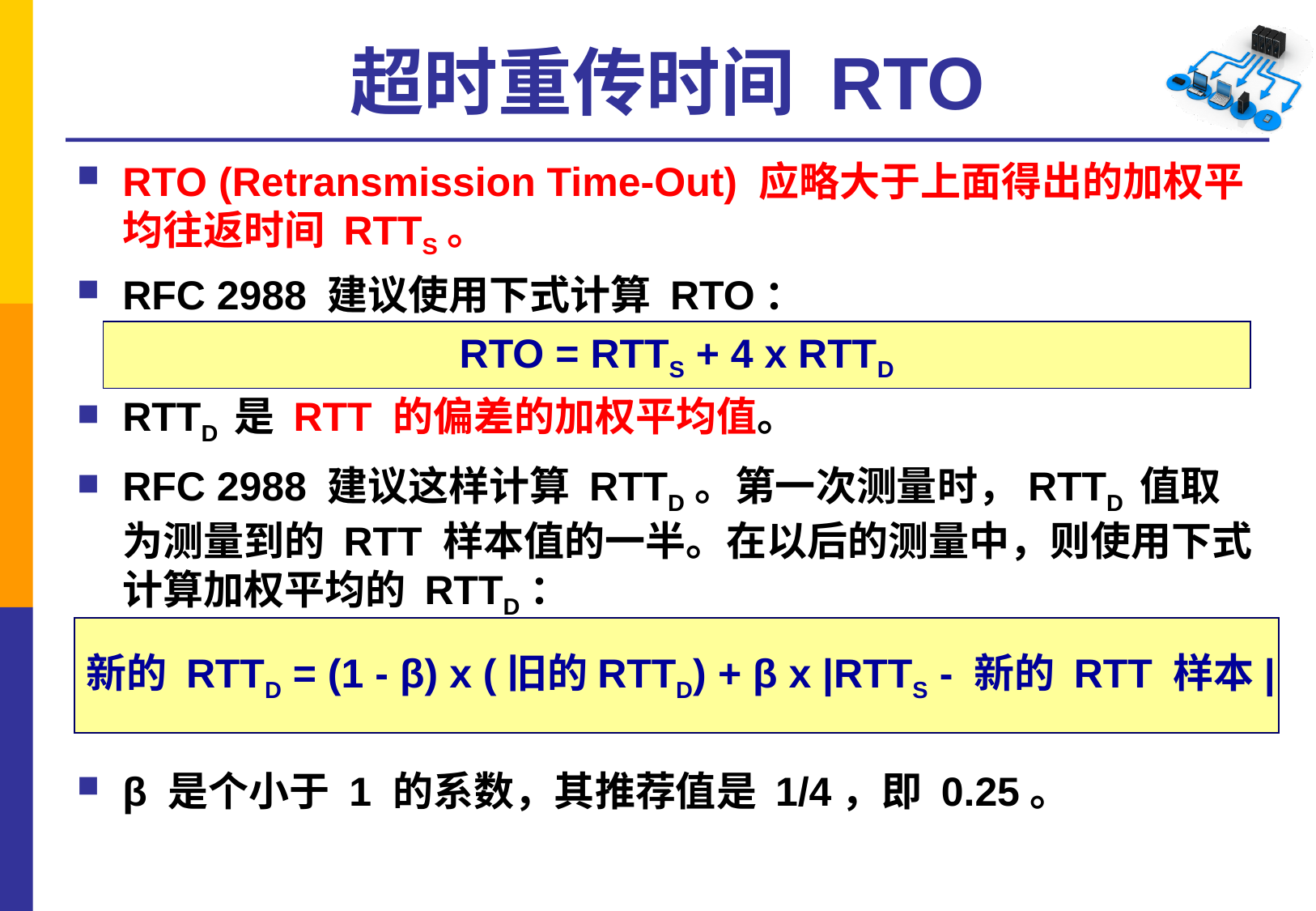

# 超时重传时间 RTO
RTO (Retransmission Time-Out) 应略大于上面得出的加权平均往返时间 RTTS。
RFC 2988 建议使用下式计算 RTO：

RTTD 是 RTT 的偏差的加权平均值。
RFC 2988 建议这样计算 RTTD。第一次测量时，RTTD 值取为测量到的 RTT 样本值的一半。在以后的测量中，则使用下式计算加权平均的 RTTD：

β 是个小于 1 的系数，其推荐值是 1/4，即 0.25。
RTO = RTTS + 4 x RTTD
新的 RTTD = (1 - β) x (旧的RTTD) + β x |RTTS - 新的 RTT 样本|